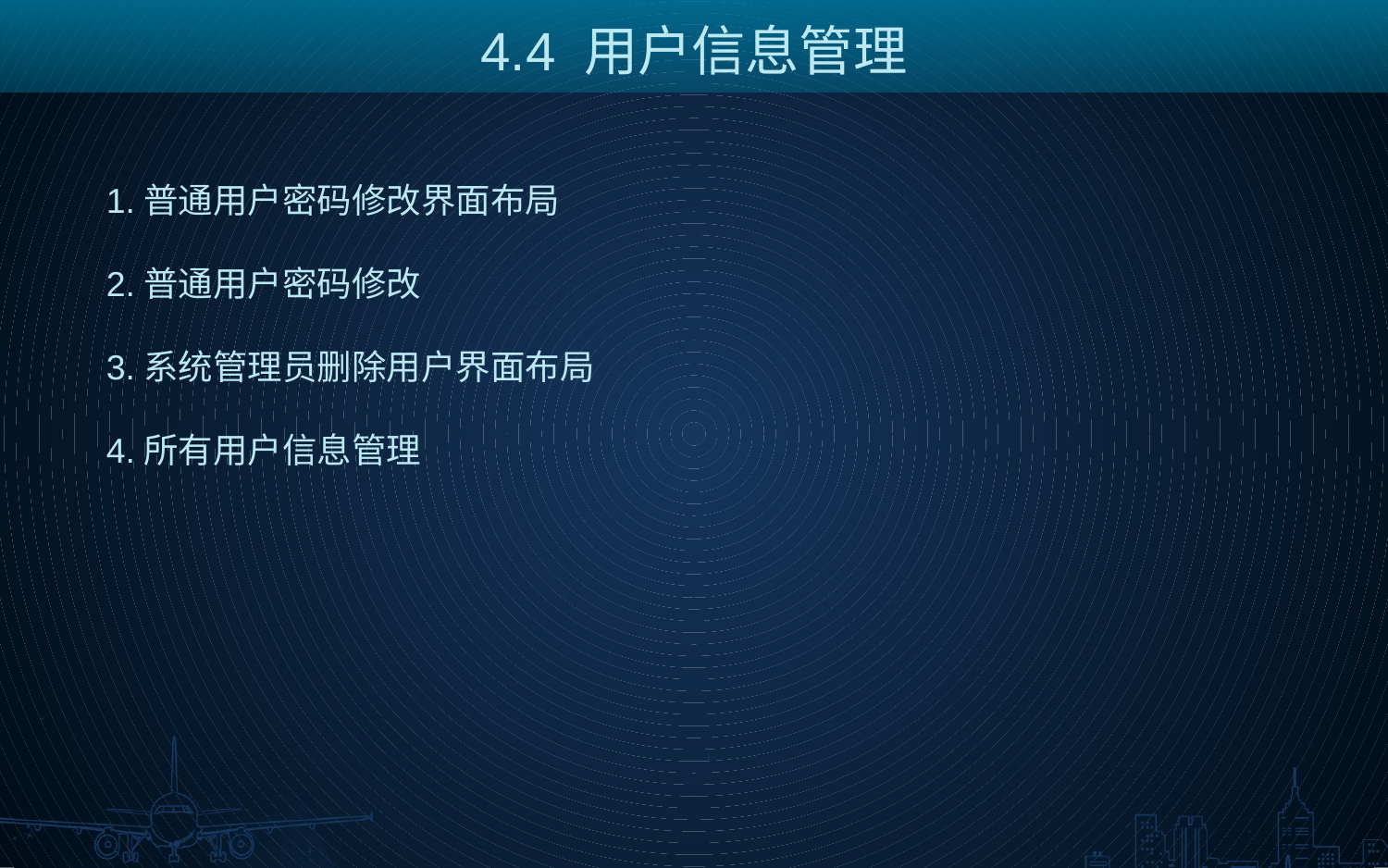

4.4 用户信息管理
1.普通用户密码修改界面布局

2.普通用户密码修改

3.系统管理员删除用户界面布局

4.所有用户信息管理